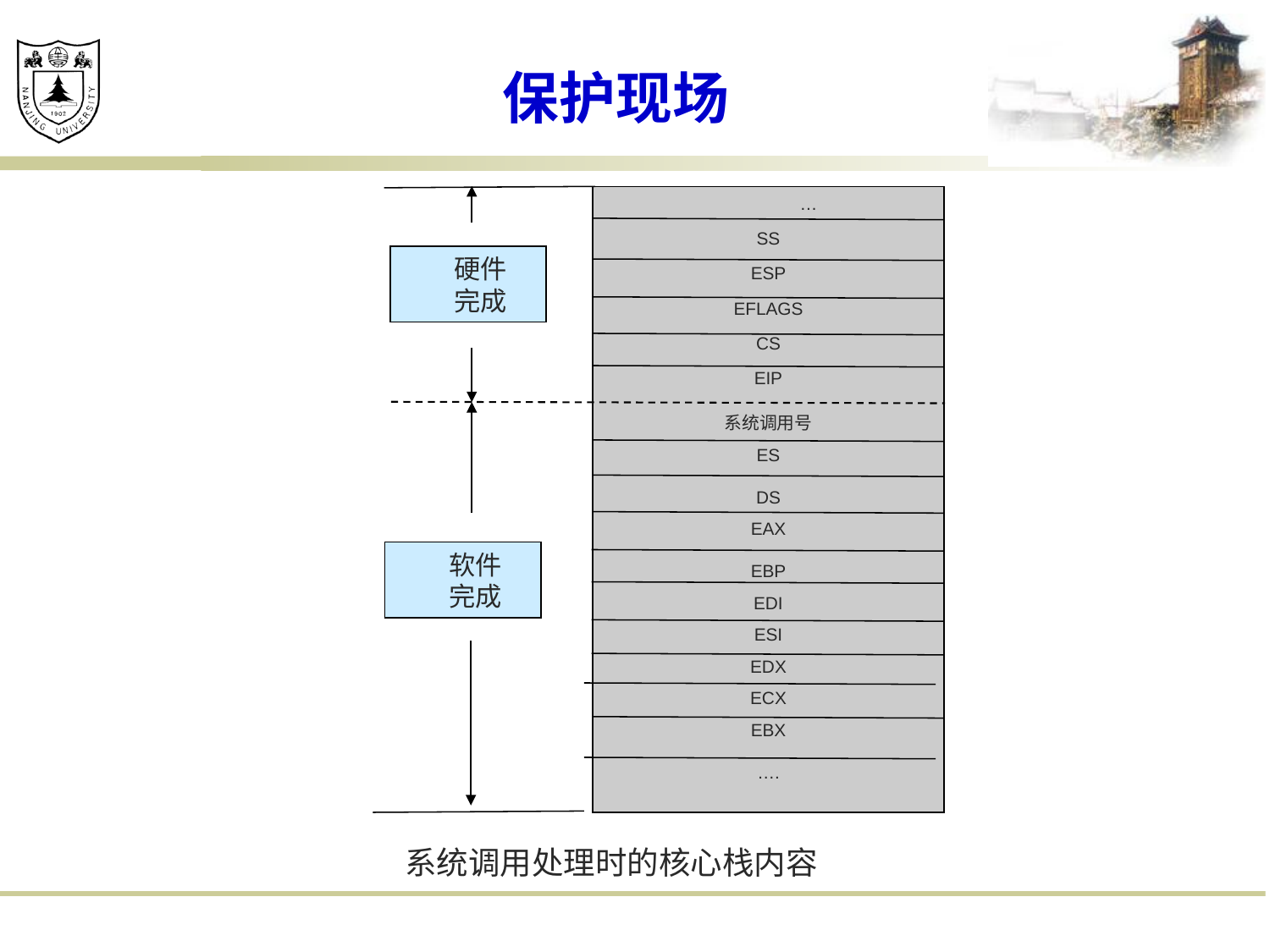

# 保护现场
                                        …
SS
ESP
EFLAGS
CS
EIP
系统调用号
ES
DS
EAX
EBP
EDI
ESI
EDX
ECX
EBX
….
  硬件
  完成
  软件
  完成
          系统调用处理时的核心栈内容
101